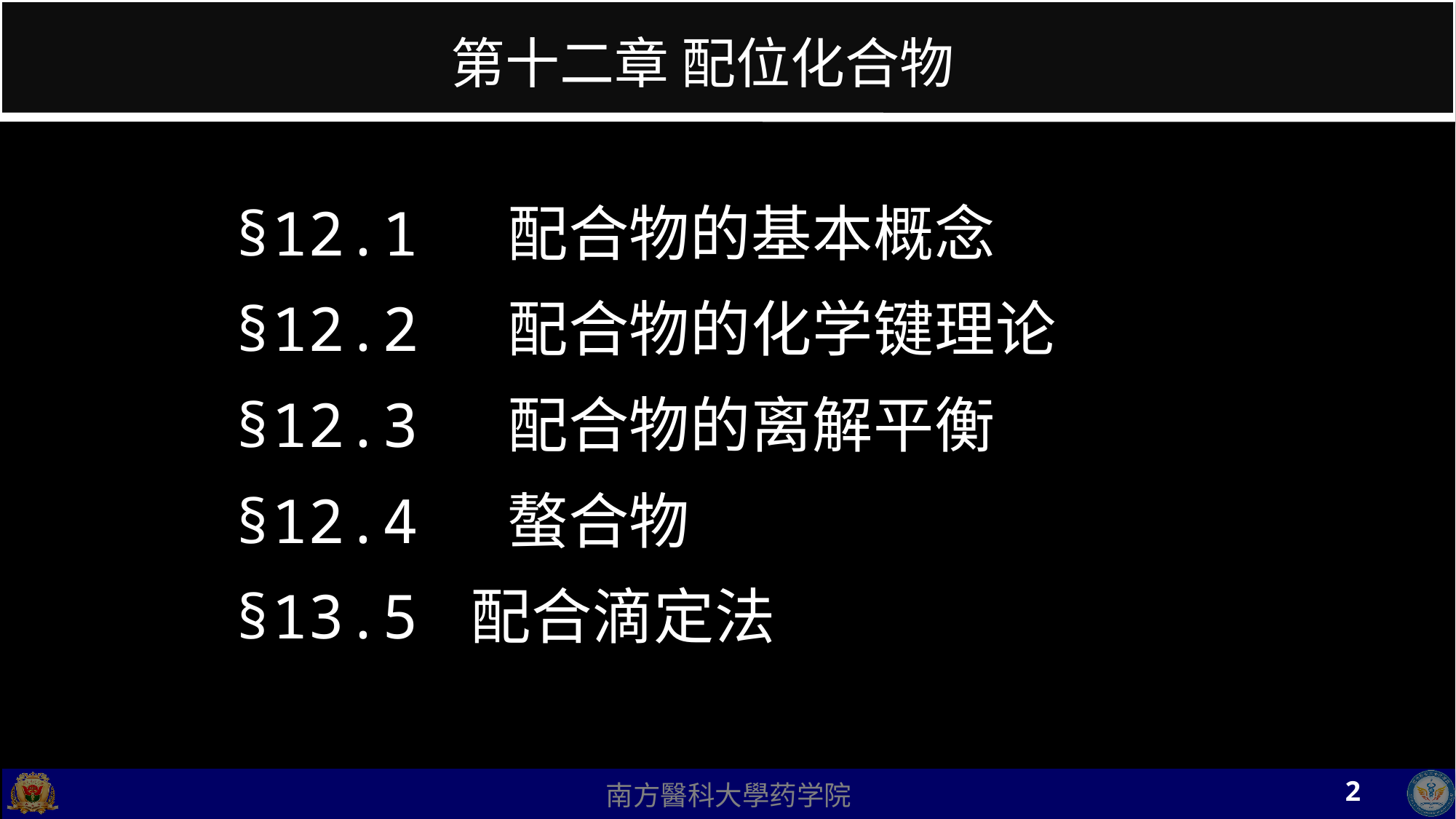

# 第十二章 配位化合物
§12.1  配合物的基本概念
§12.2  配合物的化学键理论
§12.3  配合物的离解平衡
§12.4  螯合物
§13.5 配合滴定法
2